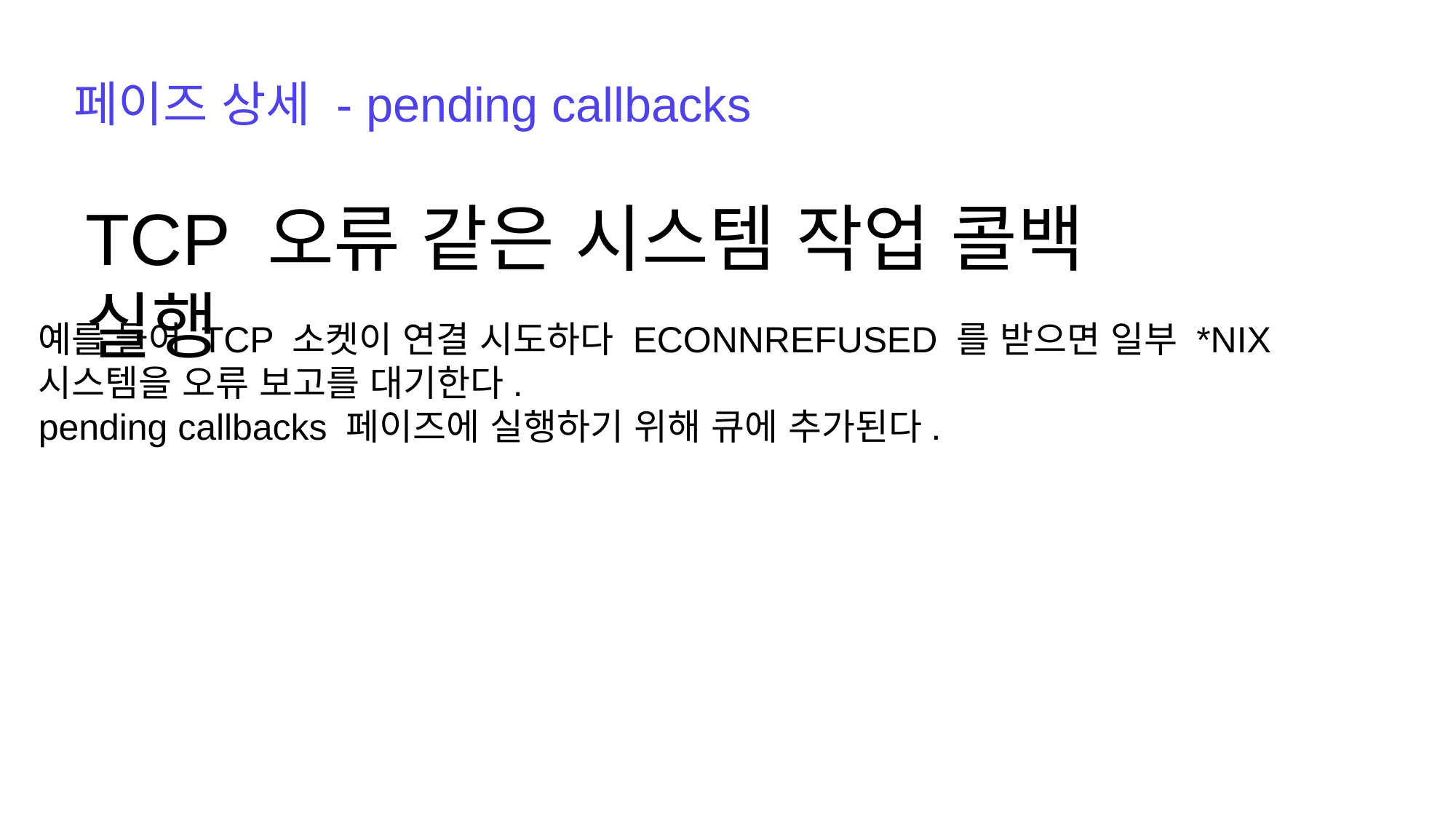

페이즈 상세 - pending callbacks
TCP 오류 같은 시스템 작업 콜백 실행
예를 들어 TCP 소켓이 연결 시도하다 ECONNREFUSED 를 받으면 일부 *NIX
시스템을 오류 보고를 대기한다.
pending callbacks 페이즈에 실행하기 위해 큐에 추가된다.